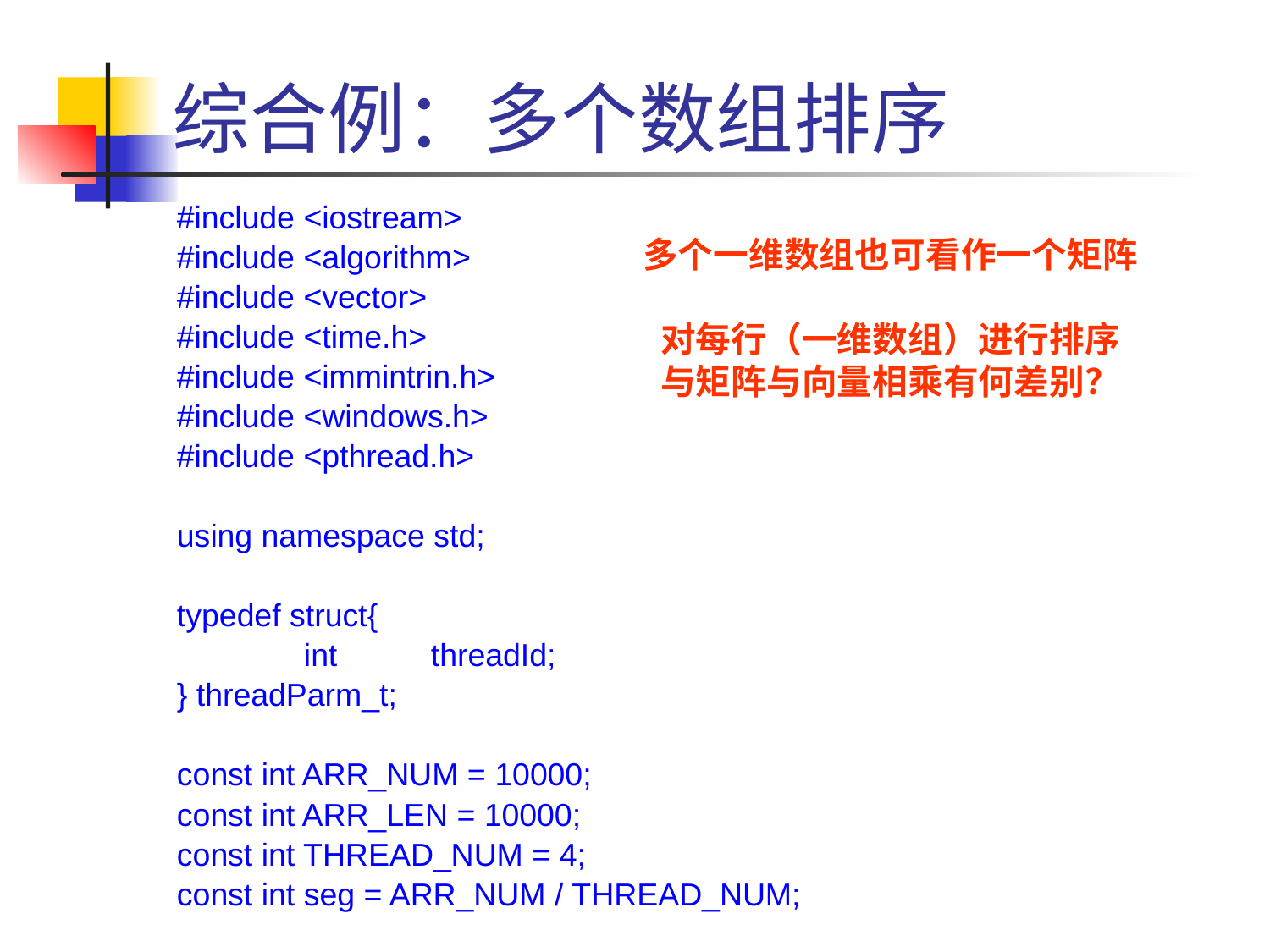

# 综合例：多个数组排序
#include <iostream>
#include <algorithm>
#include <vector>
#include <time.h>
#include <immintrin.h>
#include <windows.h>
#include <pthread.h>

using namespace std;

typedef struct{
	int	threadId;
} threadParm_t;

const int ARR_NUM = 10000;
const int ARR_LEN = 10000;
const int THREAD_NUM = 4;
const int seg = ARR_NUM / THREAD_NUM;
多个一维数组也可看作一个矩阵

对每行（一维数组）进行排序
与矩阵与向量相乘有何差别？